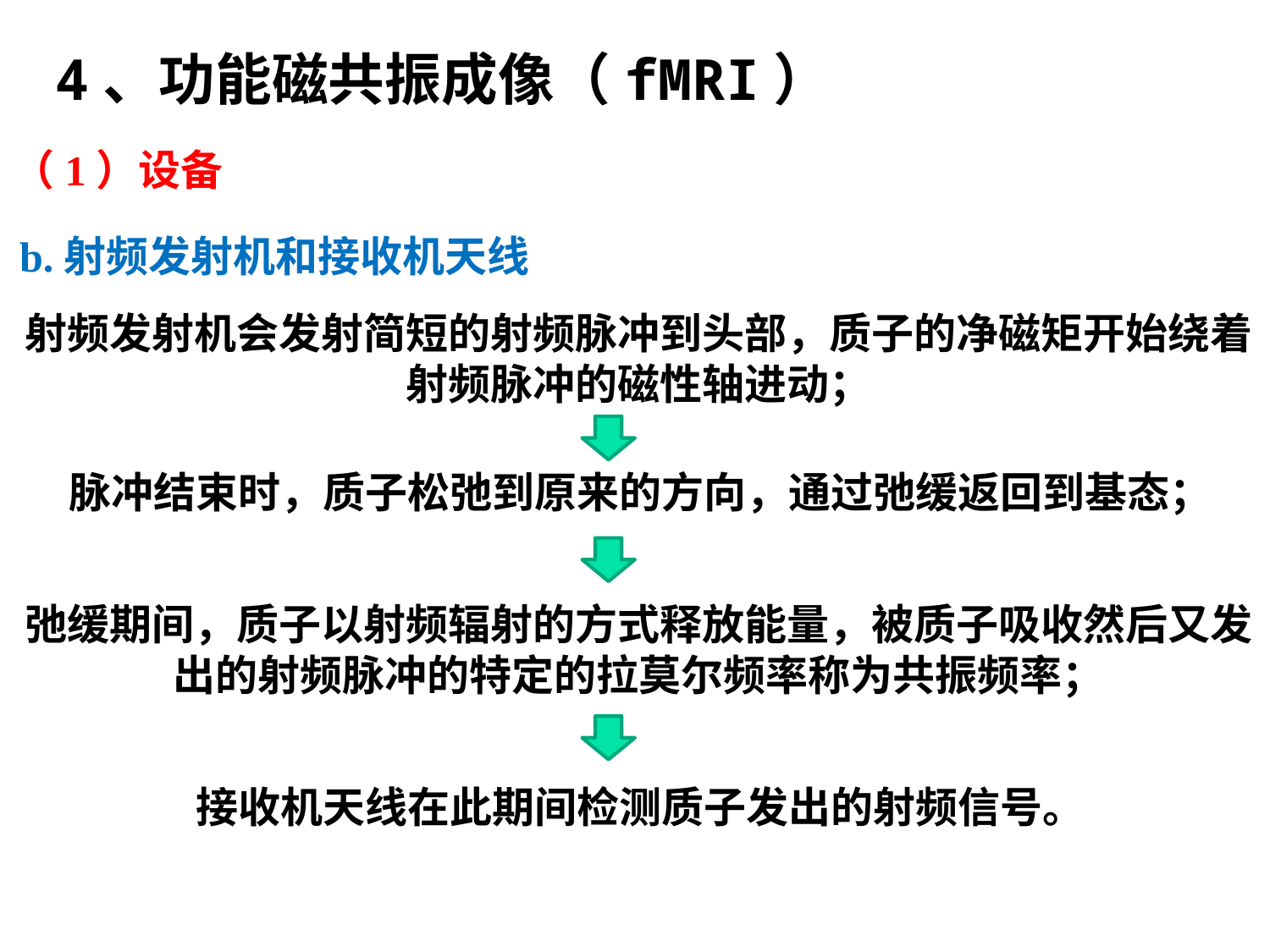

# 4、功能磁共振成像（fMRI）
（1）设备
b.射频发射机和接收机天线
射频发射机会发射简短的射频脉冲到头部，质子的净磁矩开始绕着射频脉冲的磁性轴进动；

脉冲结束时，质子松弛到原来的方向，通过弛缓返回到基态；

弛缓期间，质子以射频辐射的方式释放能量，被质子吸收然后又发出的射频脉冲的特定的拉莫尔频率称为共振频率；

接收机天线在此期间检测质子发出的射频信号。